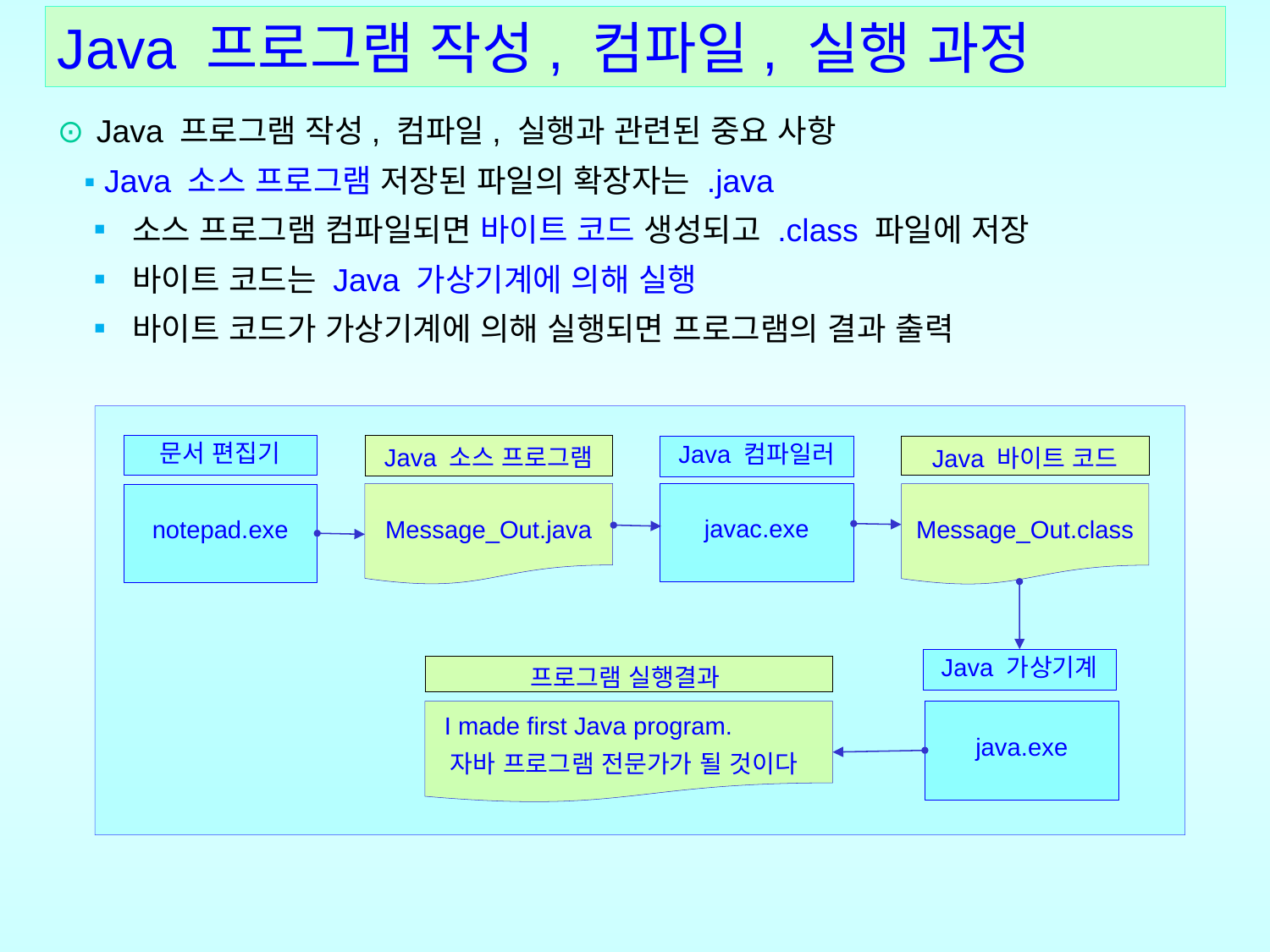

Java 프로그램 작성, 컴파일, 실행 과정
⊙ Java 프로그램 작성, 컴파일, 실행과 관련된 중요 사항
   ▪ Java 소스 프로그램 저장된 파일의 확장자는 .java
   ▪ 소스 프로그램 컴파일되면 바이트 코드 생성되고 .class 파일에 저장
   ▪ 바이트 코드는 Java 가상기계에 의해 실행
   ▪ 바이트 코드가 가상기계에 의해 실행되면 프로그램의 결과 출력

문서 편집기
| Java 소스 프로그램 |
| --- |
Java 컴파일러
| Java 바이트 코드 |
| --- |
javac.exe
Message_Out.java
Message_Out.class
notepad.exe

Java 가상기계
| 프로그램 실행결과 |
| --- |
 I made first Java program.
 자바 프로그램 전문가가 될 것이다
java.exe